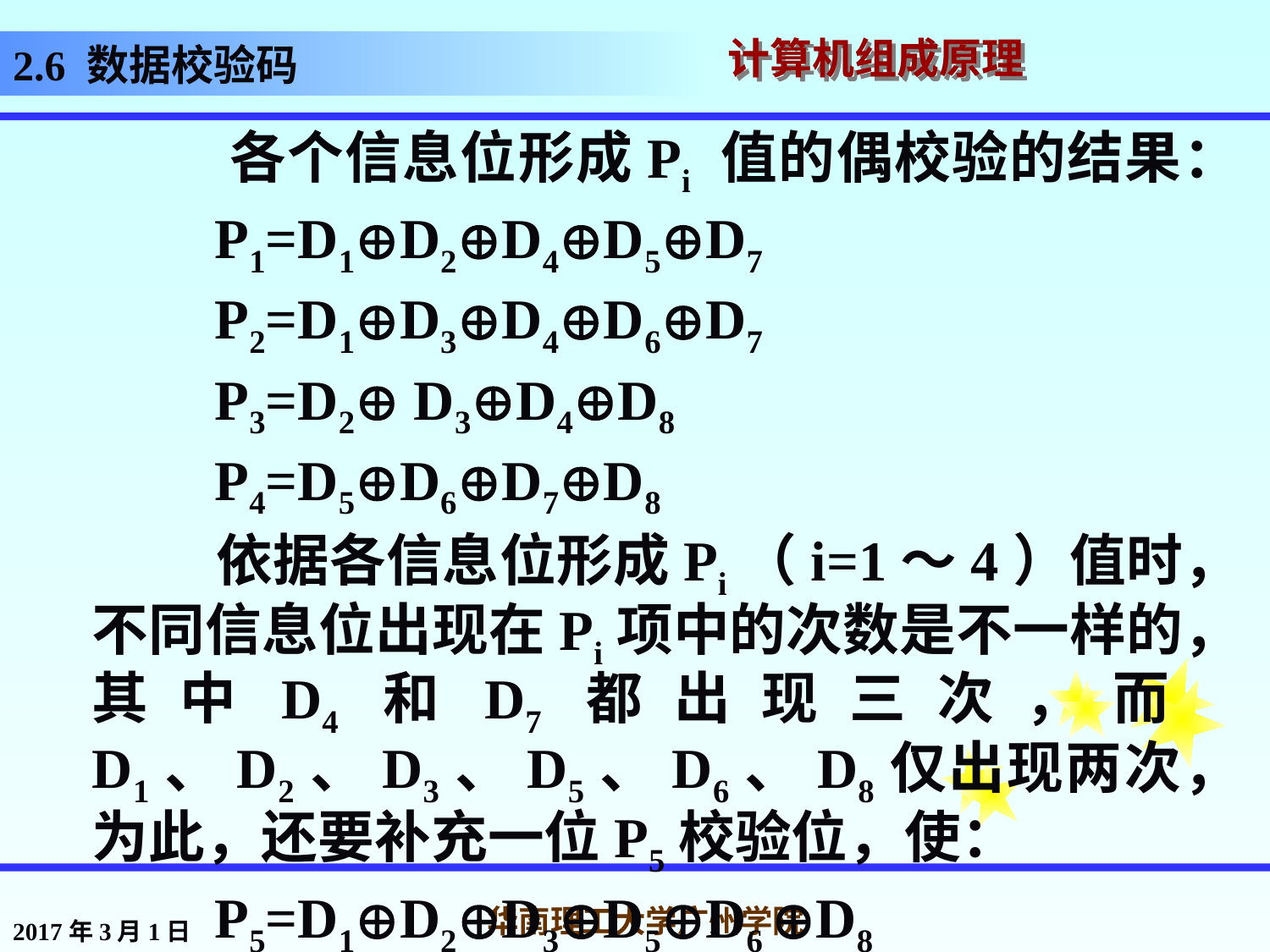

# 2.6 数据校验码
            各个信息位形成Pi 值的偶校验的结果：
            P1=D1⊕D2⊕D4⊕D5⊕D7
            P2=D1⊕D3⊕D4⊕D6⊕D7
            P3=D2⊕ D3⊕D4⊕D8
            P4=D5⊕D6⊕D7⊕D8
            依据各信息位形成Pi（i=1～4）值时，不同信息位出现在Pi项中的次数是不一样的，其中D4和D7都出现三次，而D1、D2、D3、D5、D6、D8仅出现两次，为此，还要补充一位P5校验位，使：
            P5=D1⊕D2⊕D3⊕D5⊕D6 ⊕D8
2017年3月1日
华南理工大学广州学院